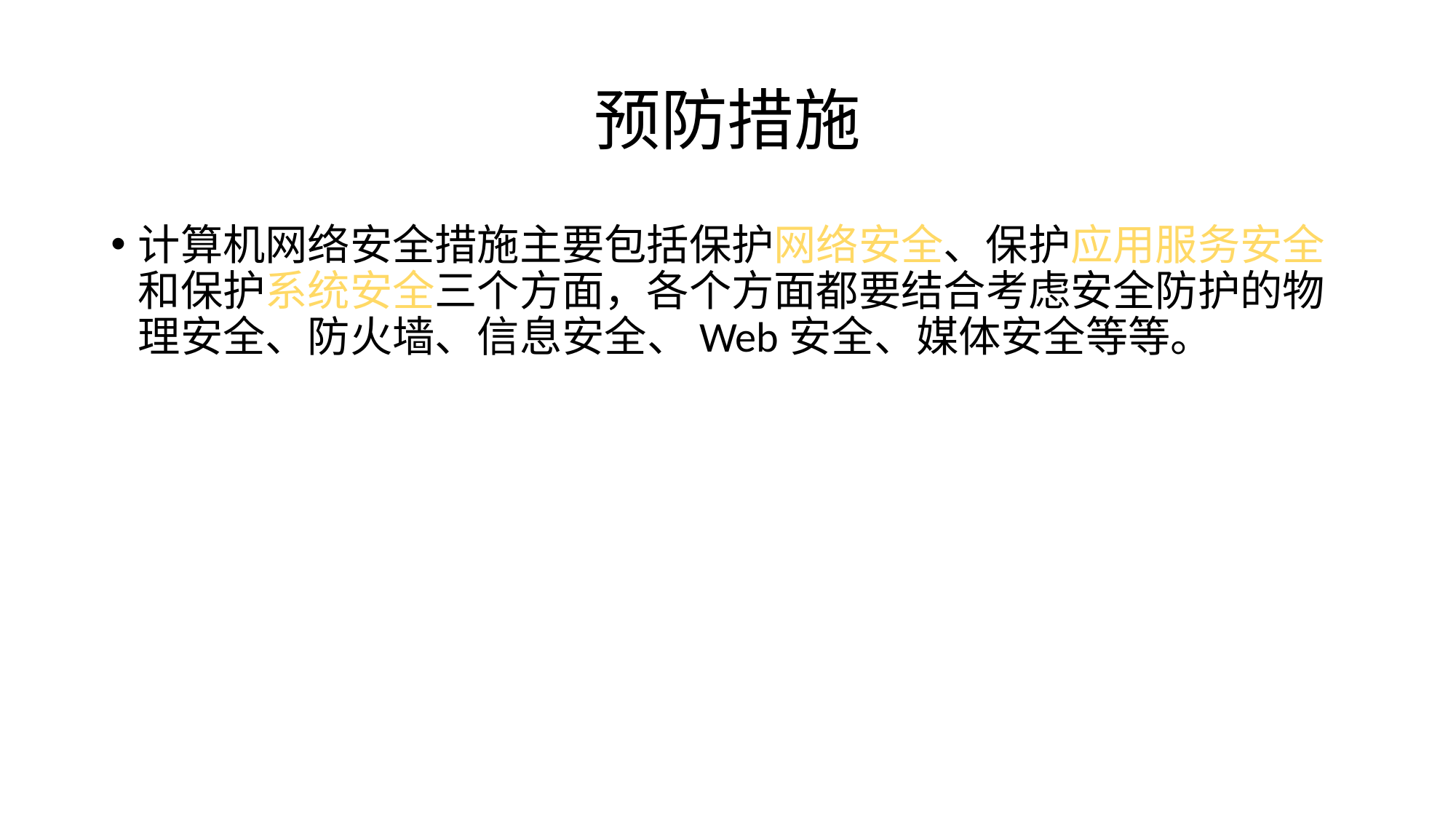

# 预防措施
计算机网络安全措施主要包括保护网络安全、保护应用服务安全和保护系统安全三个方面，各个方面都要结合考虑安全防护的物理安全、防火墙、信息安全、Web安全、媒体安全等等。